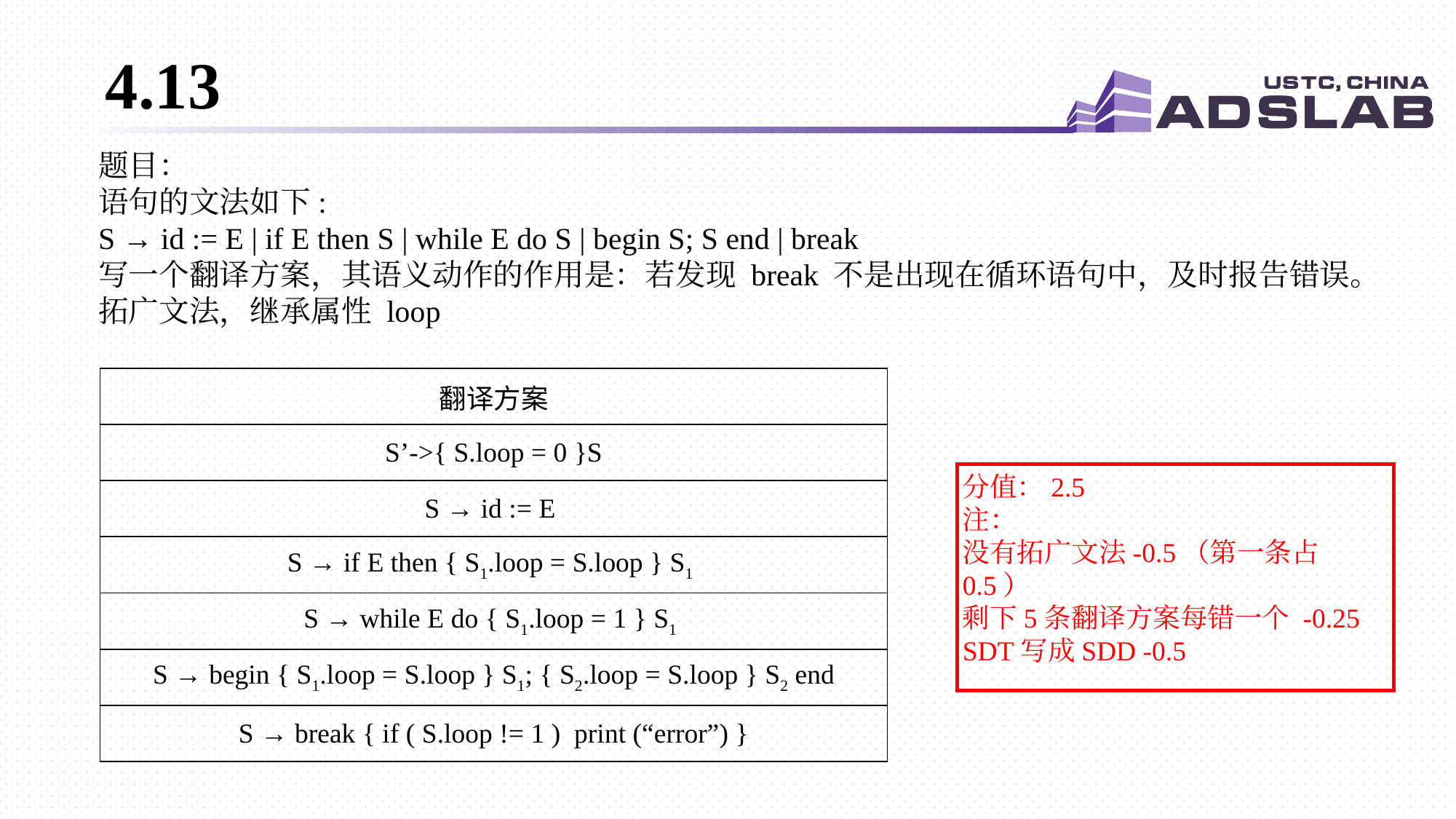

# 4.13
题目：
语句的文法如下:
S → id := E | if E then S | while E do S | begin S; S end | break
写一个翻译方案，其语义动作的作用是：若发现 break 不是出现在循环语句中，及时报告错误。
拓广文法，继承属性 loop
| 翻译方案 |
| --- |
| S’->{ S.loop = 0 }S |
| S → id := E |
| S → if E then { S1.loop = S.loop } S1 |
| S → while E do { S1.loop = 1 } S1 |
| S → begin { S1.loop = S.loop } S1; { S2.loop = S.loop } S2 end |
| S → break { if ( S.loop != 1 ) print (“error”) } |
分值：2.5
注：
没有拓广文法-0.5（第一条占0.5）
剩下5条翻译方案每错一个 -0.25
SDT写成SDD -0.5